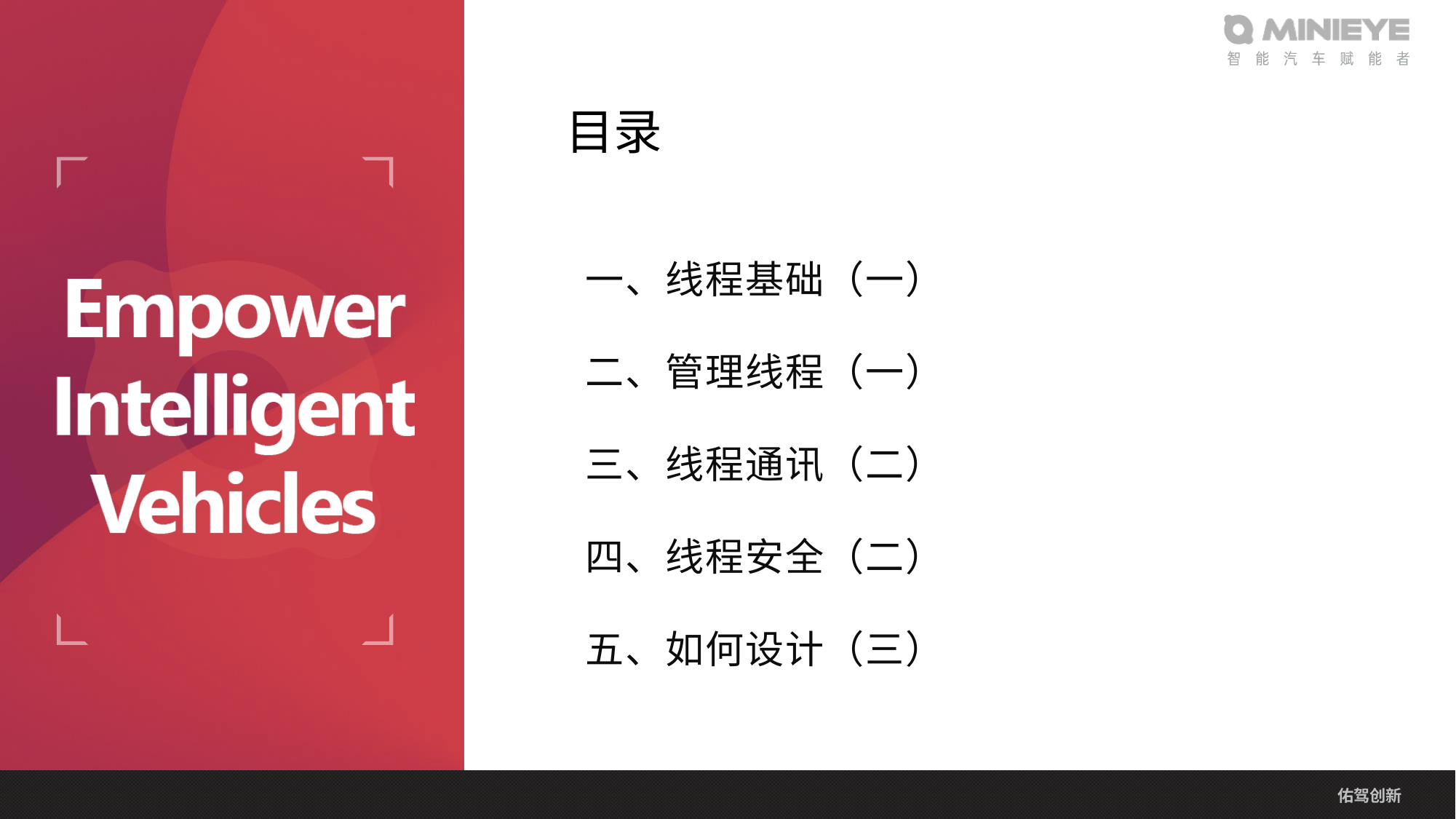

# 目录
一、线程基础（一）
二、管理线程（一）
三、线程通讯（二）
四、线程安全（二）
五、如何设计（三）